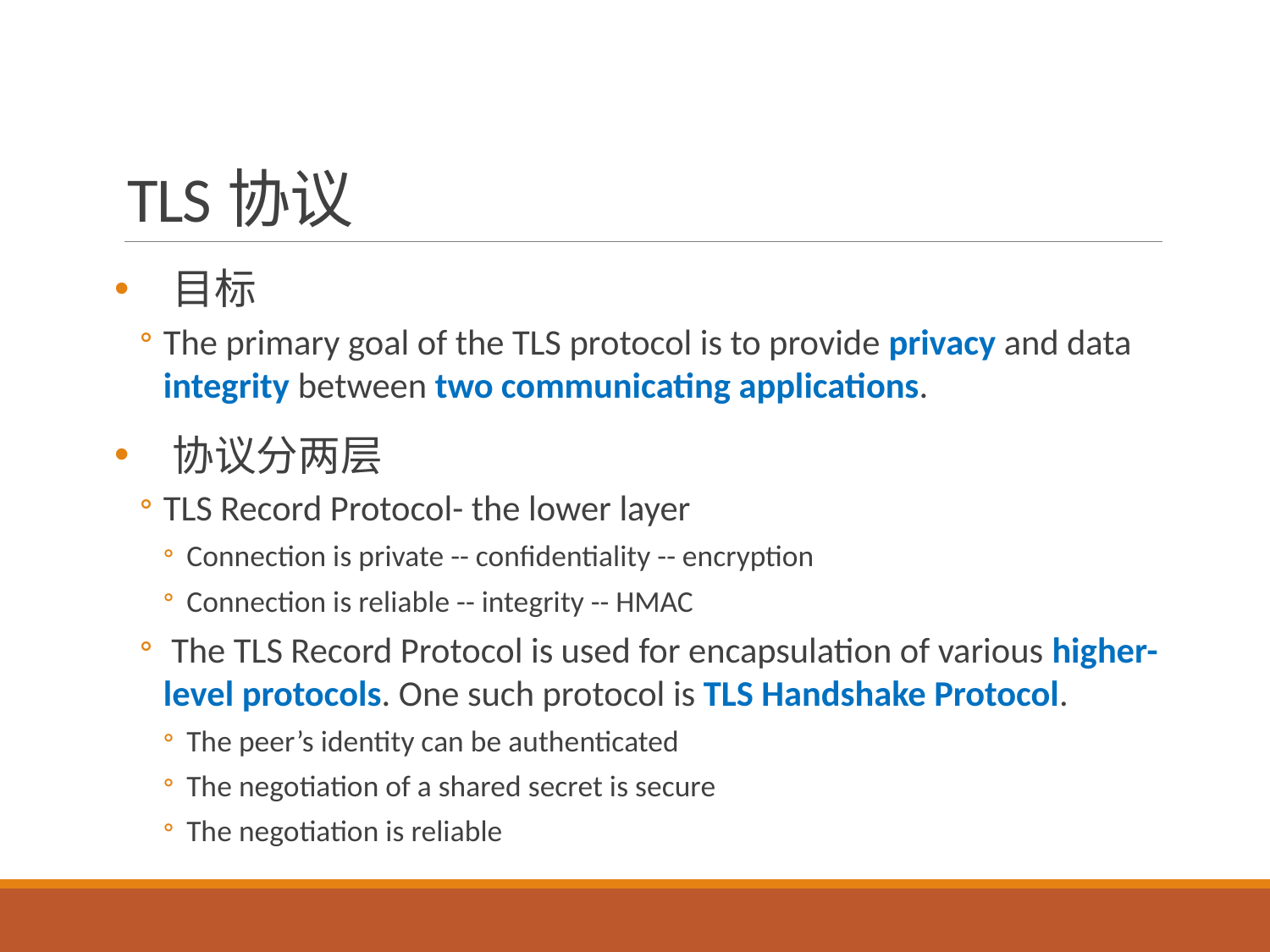

# TLS协议
目标
The primary goal of the TLS protocol is to provide privacy and data integrity between two communicating applications.
协议分两层
TLS Record Protocol- the lower layer
Connection is private -- confidentiality -- encryption
Connection is reliable -- integrity -- HMAC
 The TLS Record Protocol is used for encapsulation of various higher- level protocols. One such protocol is TLS Handshake Protocol.
The peer’s identity can be authenticated
The negotiation of a shared secret is secure
The negotiation is reliable

4